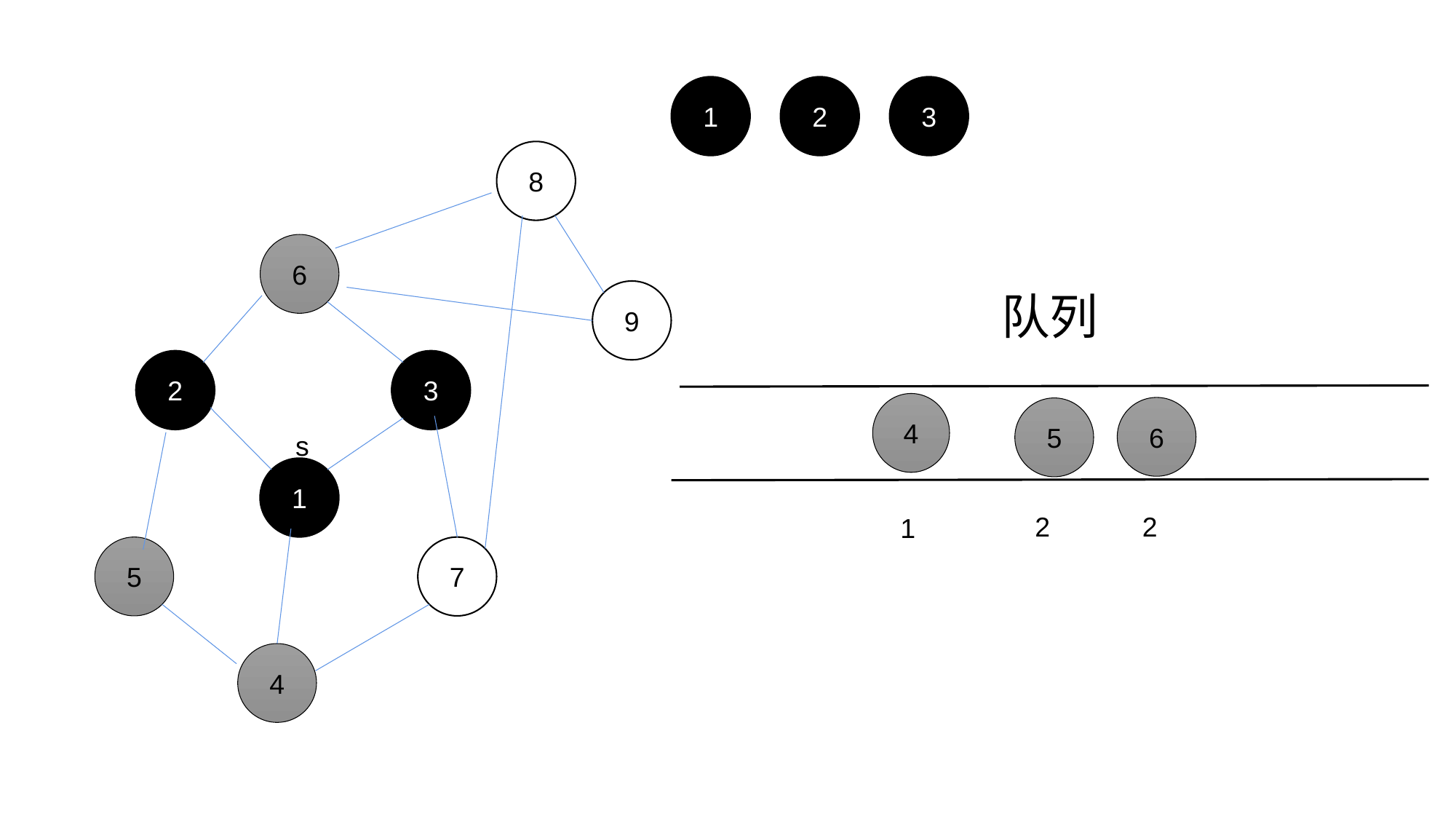

1
2
3
8
6
9
队列
2
3
4
6
5
s
1
2
2
1
5
7
4